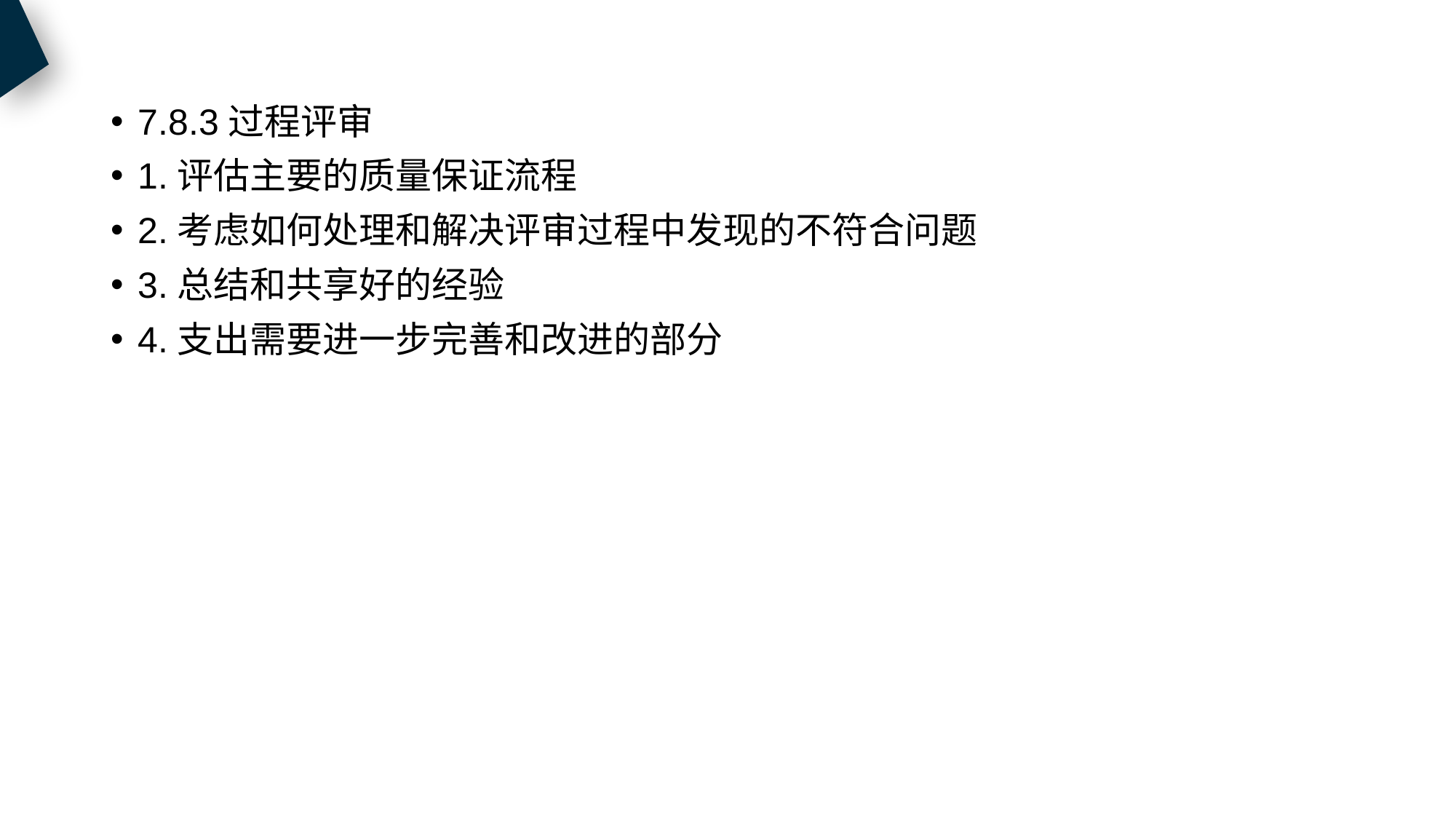

7.8.3过程评审
1.评估主要的质量保证流程
2.考虑如何处理和解决评审过程中发现的不符合问题
3.总结和共享好的经验
4.支出需要进一步完善和改进的部分